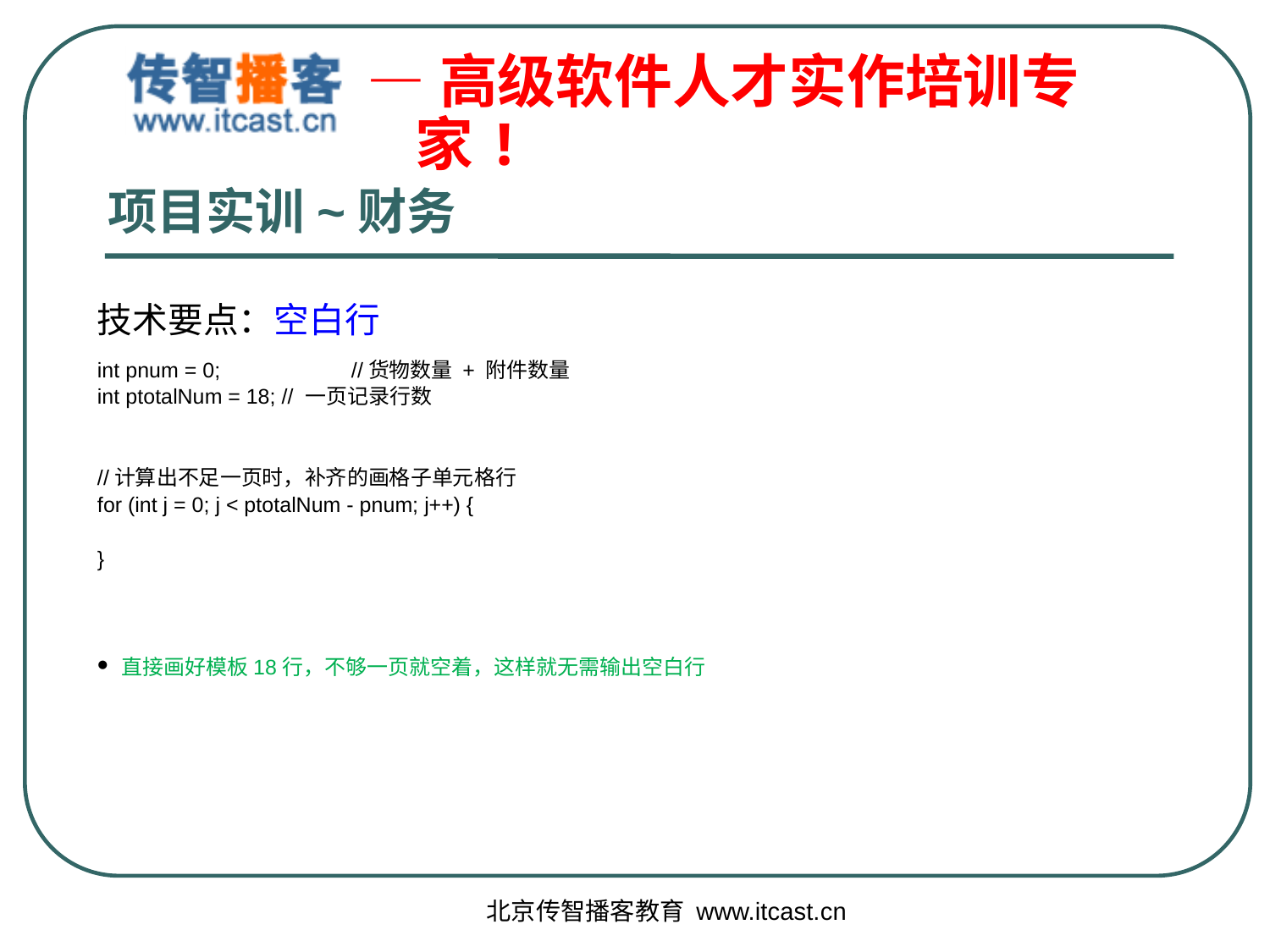

# 项目实训~财务
技术要点：空白行
int pnum = 0;		//货物数量 + 附件数量
int ptotalNum = 18; // 一页记录行数

//计算出不足一页时，补齐的画格子单元格行
for (int j = 0; j < ptotalNum - pnum; j++) {

}

直接画好模板18行，不够一页就空着，这样就无需输出空白行
北京传智播客教育 www.itcast.cn